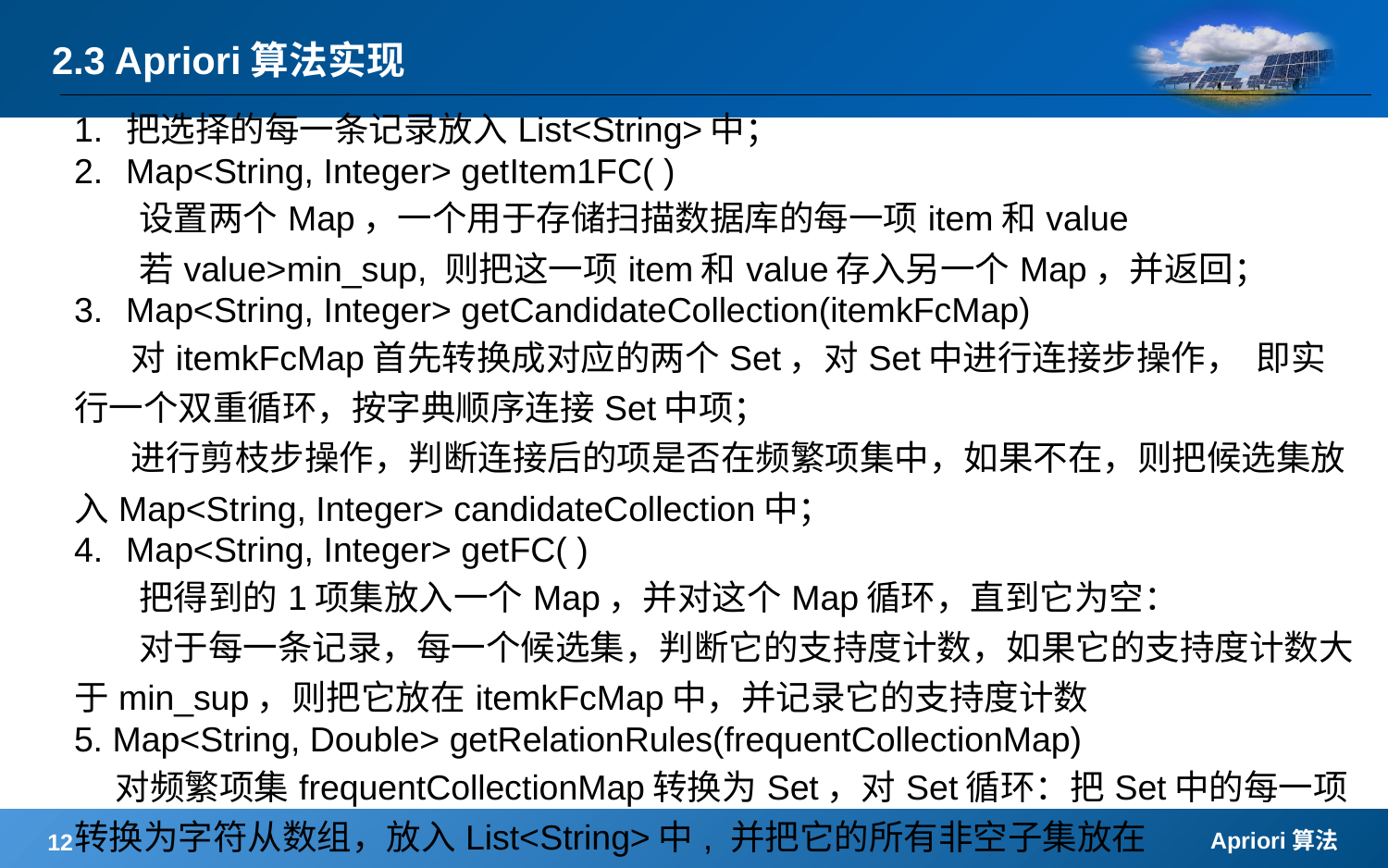

2.3 Apriori算法实现
| 把选择的每一条记录放入List<String>中； Map<String, Integer> getItem1FC( ) 设置两个Map，一个用于存储扫描数据库的每一项item和value 若value>min\_sup, 则把这一项item和value存入另一个Map，并返回； Map<String, Integer> getCandidateCollection(itemkFcMap) 对itemkFcMap首先转换成对应的两个Set，对Set中进行连接步操作， 即实行一个双重循环，按字典顺序连接Set中项； 进行剪枝步操作，判断连接后的项是否在频繁项集中，如果不在，则把候选集放入Map<String, Integer> candidateCollection中； Map<String, Integer> getFC( ) 把得到的1项集放入一个Map，并对这个Map循环，直到它为空： 对于每一条记录，每一个候选集，判断它的支持度计数，如果它的支持度计数大于min\_sup，则把它放在itemkFcMap中，并记录它的支持度计数 5. Map<String, Double> getRelationRules(frequentCollectionMap) 对频繁项集frequentCollectionMap转换为Set，对Set循环：把Set中的每一项转换为字符从数组，放入List<String>中, 并把它的所有非空子集放在List<List<String>>中，循环判断子集中的项是否包含原List中的项，并分别置为前后项List。判断是否满足min\_conf，把前后项转换成字符串放在Map中，并保存置信度。 |
| --- |